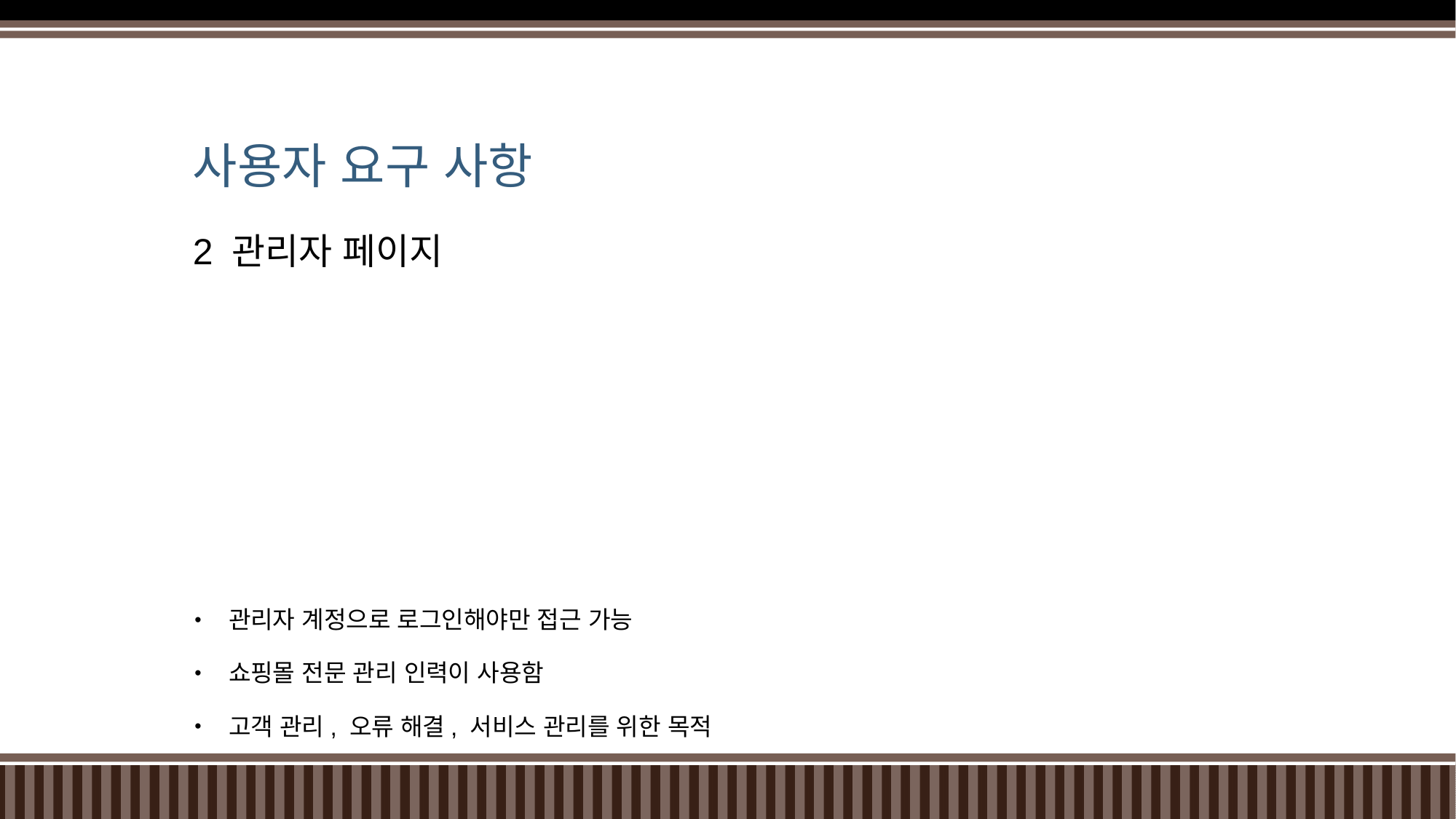

# 사용자 요구 사항
2 관리자 페이지
관리자 계정으로 로그인해야만 접근 가능
쇼핑몰 전문 관리 인력이 사용함
고객 관리, 오류 해결, 서비스 관리를 위한 목적